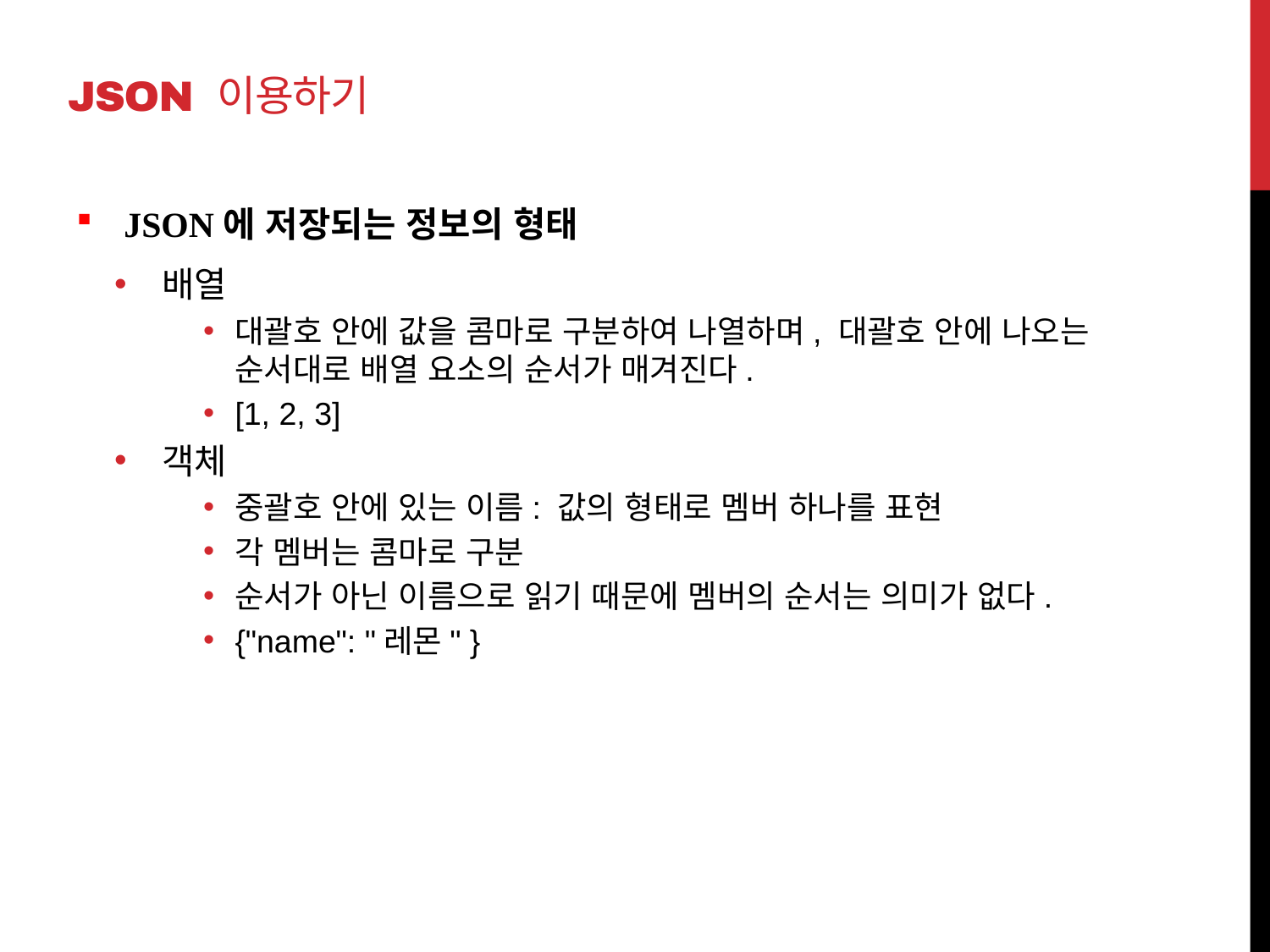

# JSON 이용하기
JSON에 저장되는 정보의 형태
배열
대괄호 안에 값을 콤마로 구분하여 나열하며, 대괄호 안에 나오는 순서대로 배열 요소의 순서가 매겨진다.
[1, 2, 3]
객체
중괄호 안에 있는 이름: 값의 형태로 멤버 하나를 표현
각 멤버는 콤마로 구분
순서가 아닌 이름으로 읽기 때문에 멤버의 순서는 의미가 없다.
{"name": "레몬" }